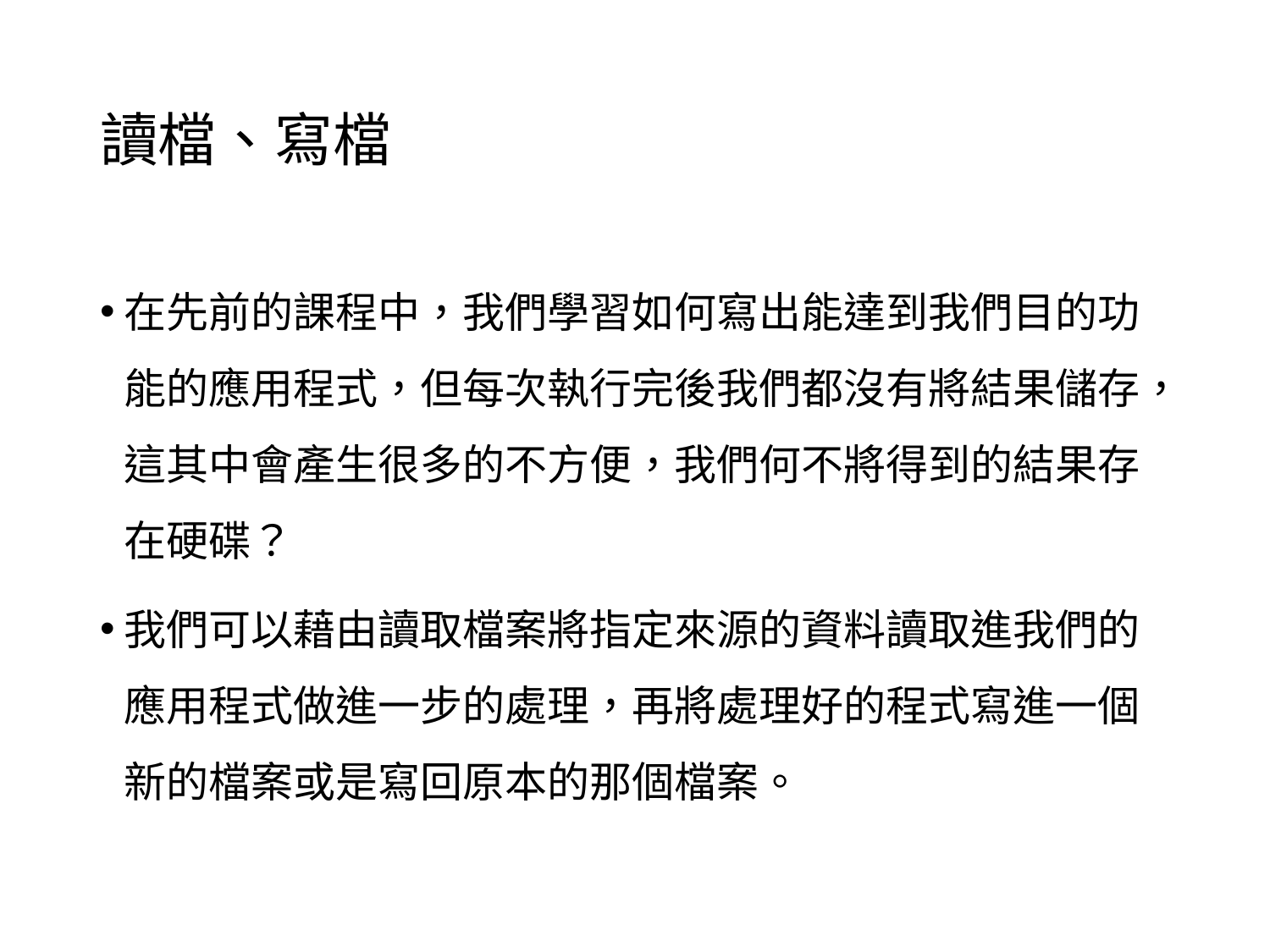

# 讀檔、寫檔
在先前的課程中，我們學習如何寫出能達到我們目的功能的應用程式，但每次執行完後我們都沒有將結果儲存，這其中會產生很多的不方便，我們何不將得到的結果存在硬碟？
我們可以藉由讀取檔案將指定來源的資料讀取進我們的應用程式做進一步的處理，再將處理好的程式寫進一個新的檔案或是寫回原本的那個檔案。